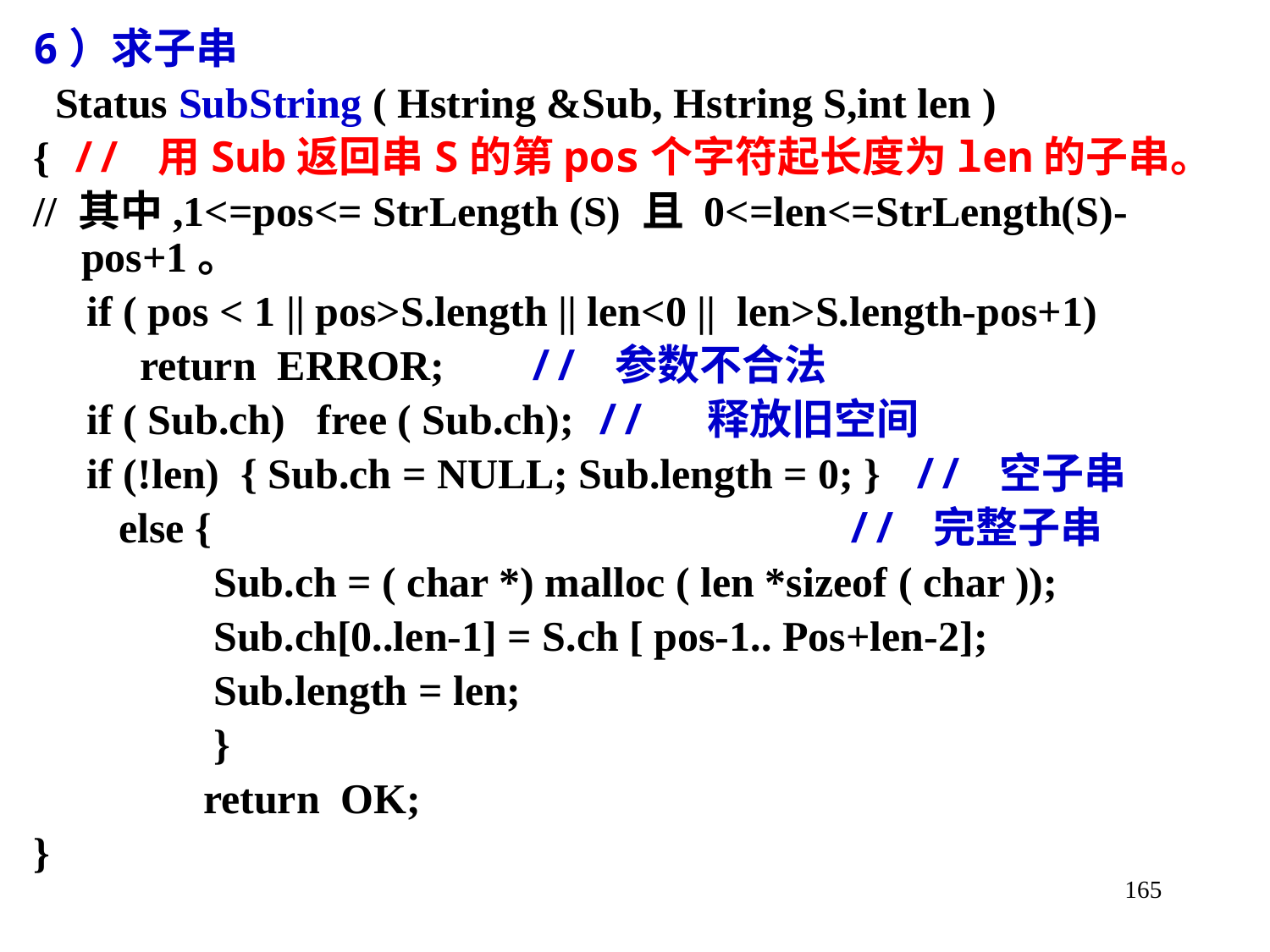

6）求子串
  Status SubString ( Hstring &Sub, Hstring S,int len )
{  // 用Sub返回串S的第pos个字符起长度为len的子串。
// 其中,1<=pos<= StrLength (S) 且 0<=len<=StrLength(S)-pos+1。
     if ( pos < 1 || pos>S.length || len<0 ||  len>S.length-pos+1)
          return  ERROR;        // 参数不合法
     if ( Sub.ch)   free ( Sub.ch);  //  释放旧空间
     if (!len)  { Sub.ch = NULL; Sub.length = 0; }   // 空子串
        else {                                                            // 完整子串
                 Sub.ch = ( char *) malloc ( len *sizeof ( char ));
                 Sub.ch[0..len-1] = S.ch [ pos-1.. Pos+len-2];
                 Sub.length = len;
                 }
                return  OK;
}

165